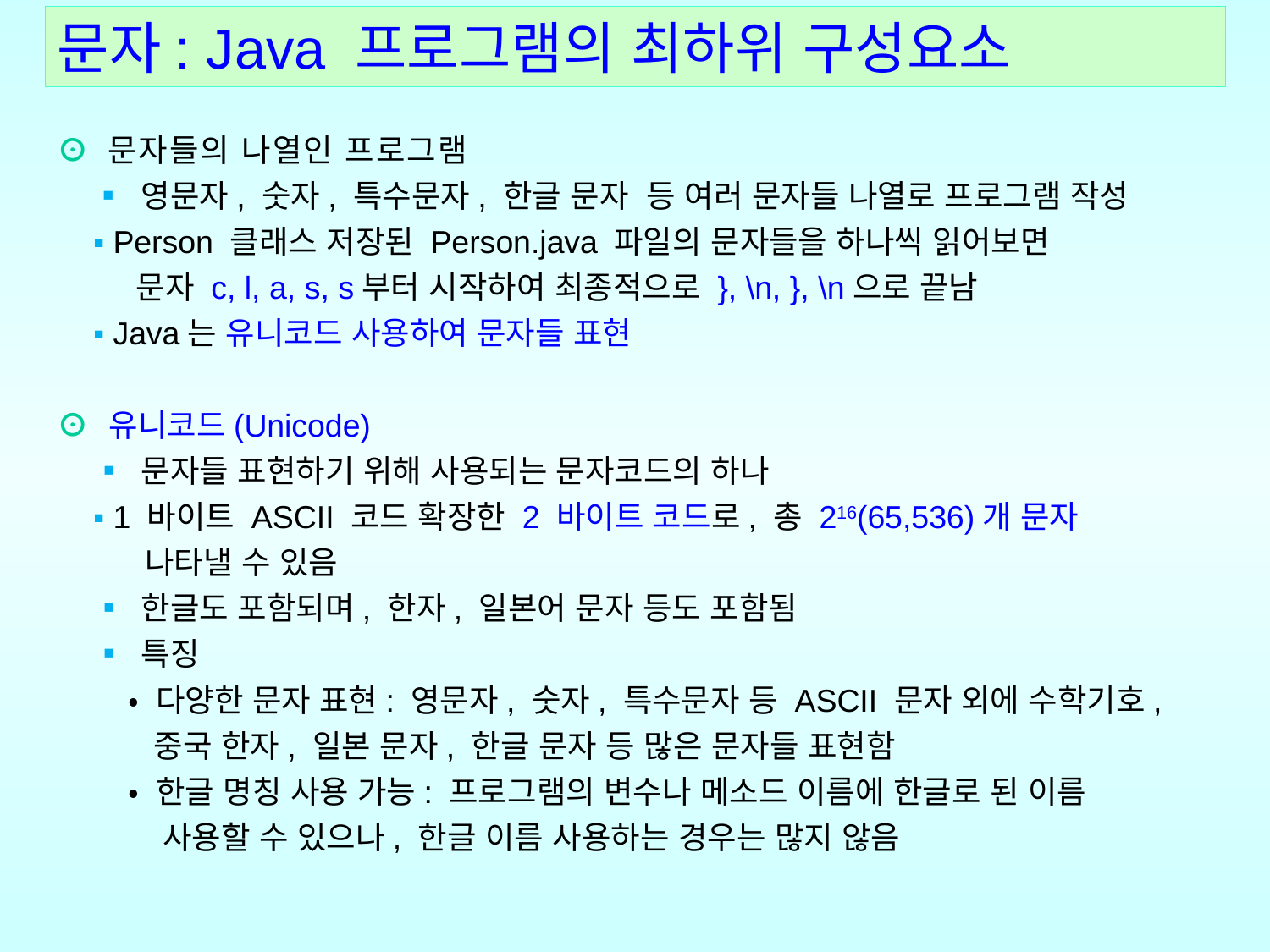

문자: Java 프로그램의 최하위 구성요소
⊙ 문자들의 나열인 프로그램
    ▪ 영문자, 숫자, 특수문자, 한글 문자  등 여러 문자들 나열로 프로그램 작성
    ▪ Person 클래스 저장된 Person.java 파일의 문자들을 하나씩 읽어보면
        문자 c, l, a, s, s부터 시작하여 최종적으로 }, \n, }, \n으로 끝남
    ▪ Java는 유니코드 사용하여 문자들 표현

⊙ 유니코드(Unicode)
    ▪ 문자들 표현하기 위해 사용되는 문자코드의 하나
    ▪ 1 바이트 ASCII 코드 확장한 2 바이트 코드로, 총 216(65,536)개 문자
         나타낼 수 있음
    ▪ 한글도 포함되며, 한자, 일본어 문자 등도 포함됨
    ▪ 특징
        • 다양한 문자 표현: 영문자, 숫자, 특수문자 등 ASCII 문자 외에 수학기호,
          중국 한자, 일본 문자, 한글 문자 등 많은 문자들 표현함
        • 한글 명칭 사용 가능: 프로그램의 변수나 메소드 이름에 한글로 된 이름
           사용할 수 있으나, 한글 이름 사용하는 경우는 많지 않음